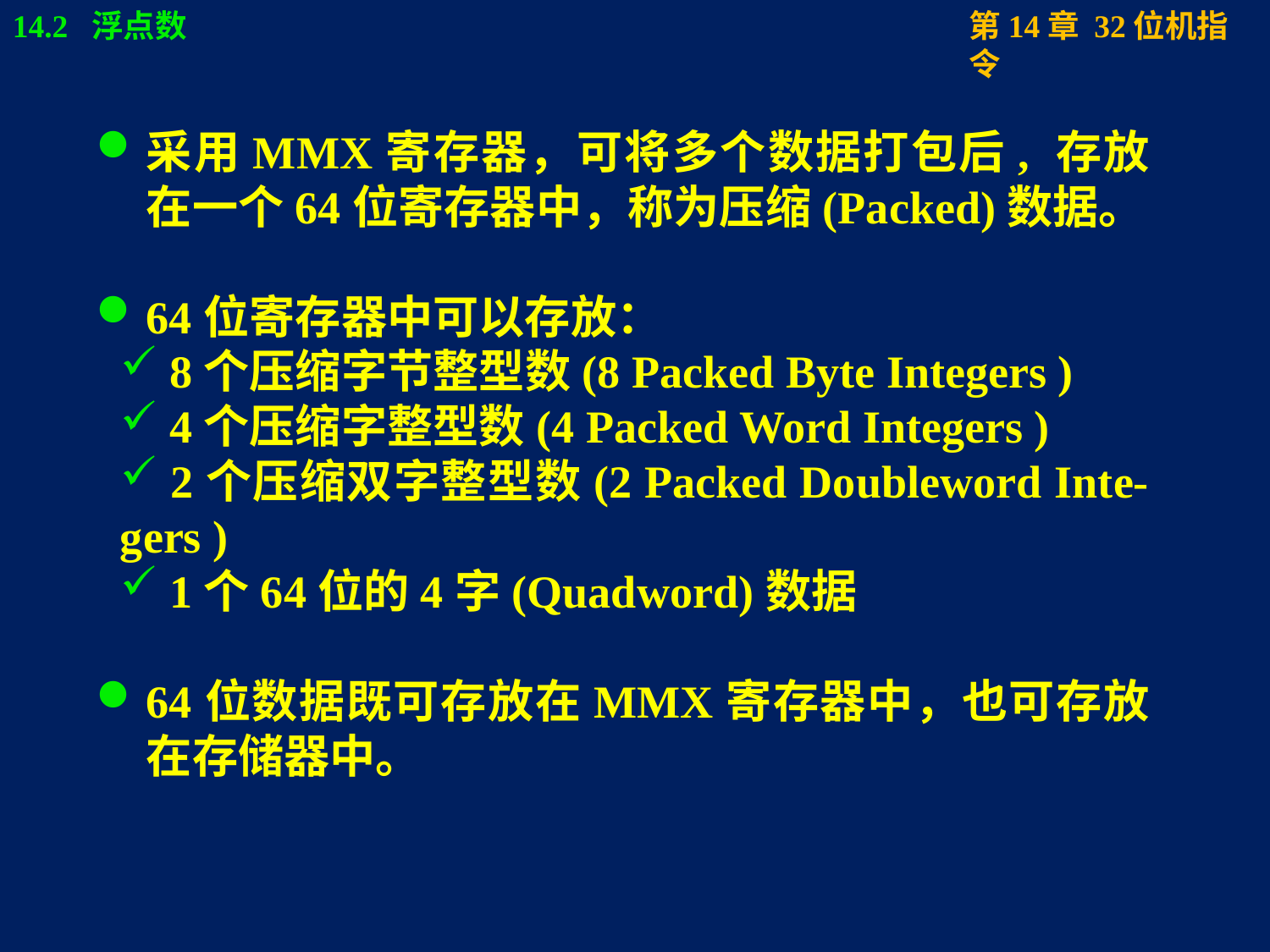

#
采用MMX寄存器，可将多个数据打包后, 存放在一个64位寄存器中，称为压缩(Packed)数据。

64位寄存器中可以存放：
 8个压缩字节整型数(8 Packed Byte Integers )
 4个压缩字整型数(4 Packed Word Integers )
 2个压缩双字整型数(2 Packed Doubleword Inte-gers )
 1个64位的4字(Quadword)数据

64位数据既可存放在MMX寄存器中，也可存放在存储器中。